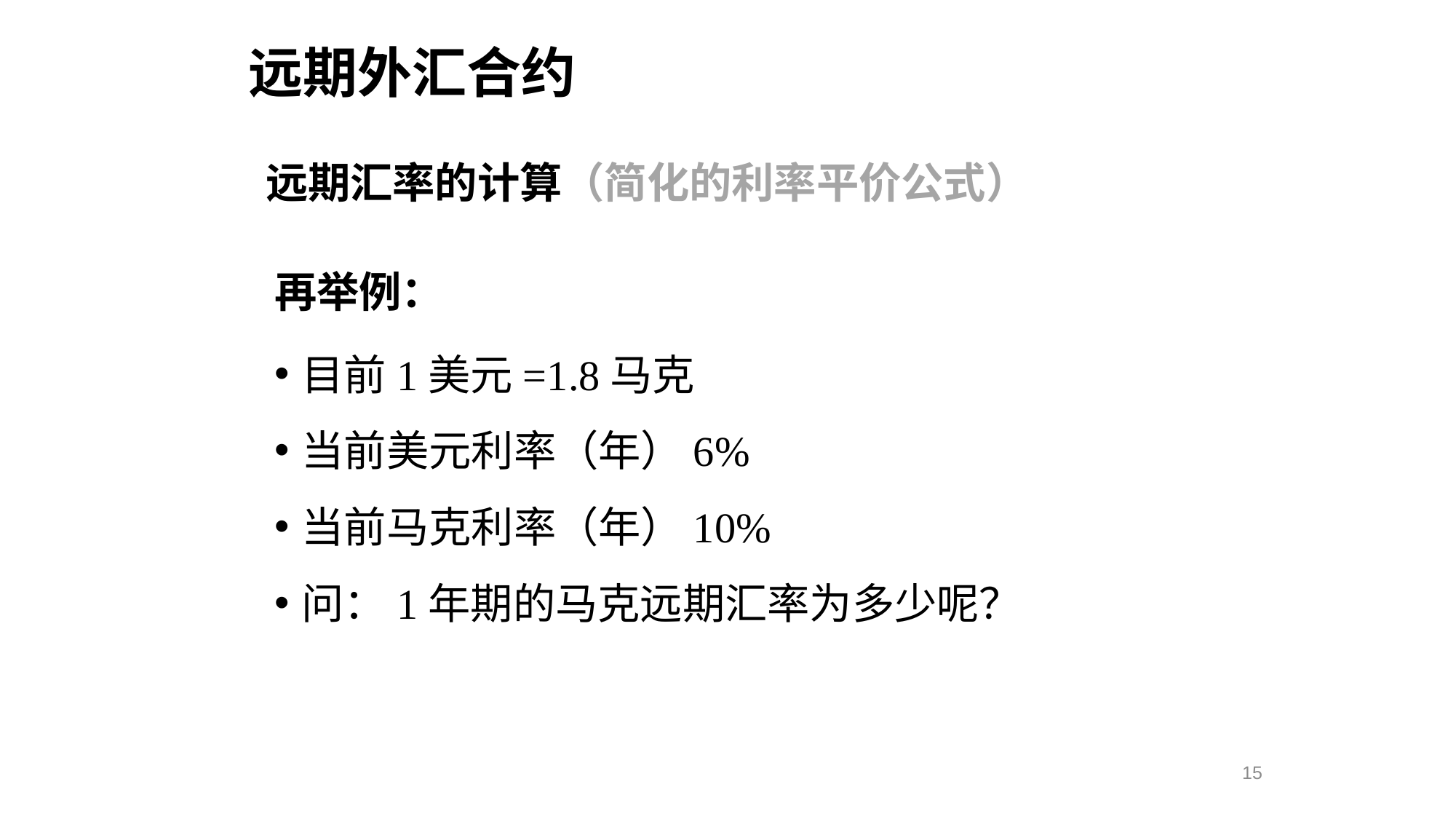

远期外汇合约
远期汇率的计算（简化的利率平价公式）
# 再举例：
目前1美元=1.8马克
当前美元利率（年）6%
当前马克利率（年）10%
问：1年期的马克远期汇率为多少呢？

15